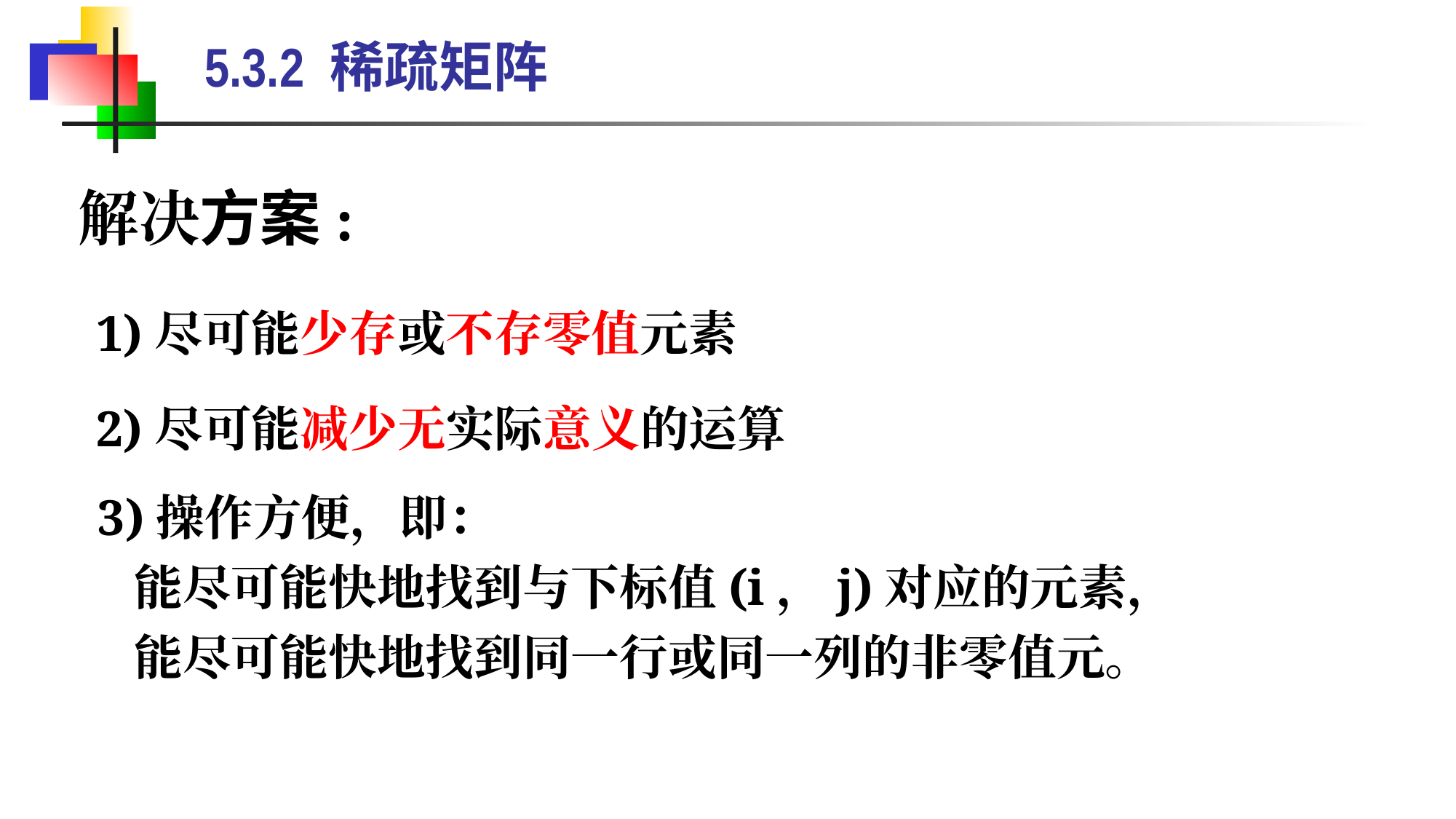

5.3.2 稀疏矩阵
解决方案:
1)尽可能少存或不存零值元素
2)尽可能减少无实际意义的运算
3)操作方便，即：
  能尽可能快地找到与下标值(i，j)对应的元素，
  能尽可能快地找到同一行或同一列的非零值元。